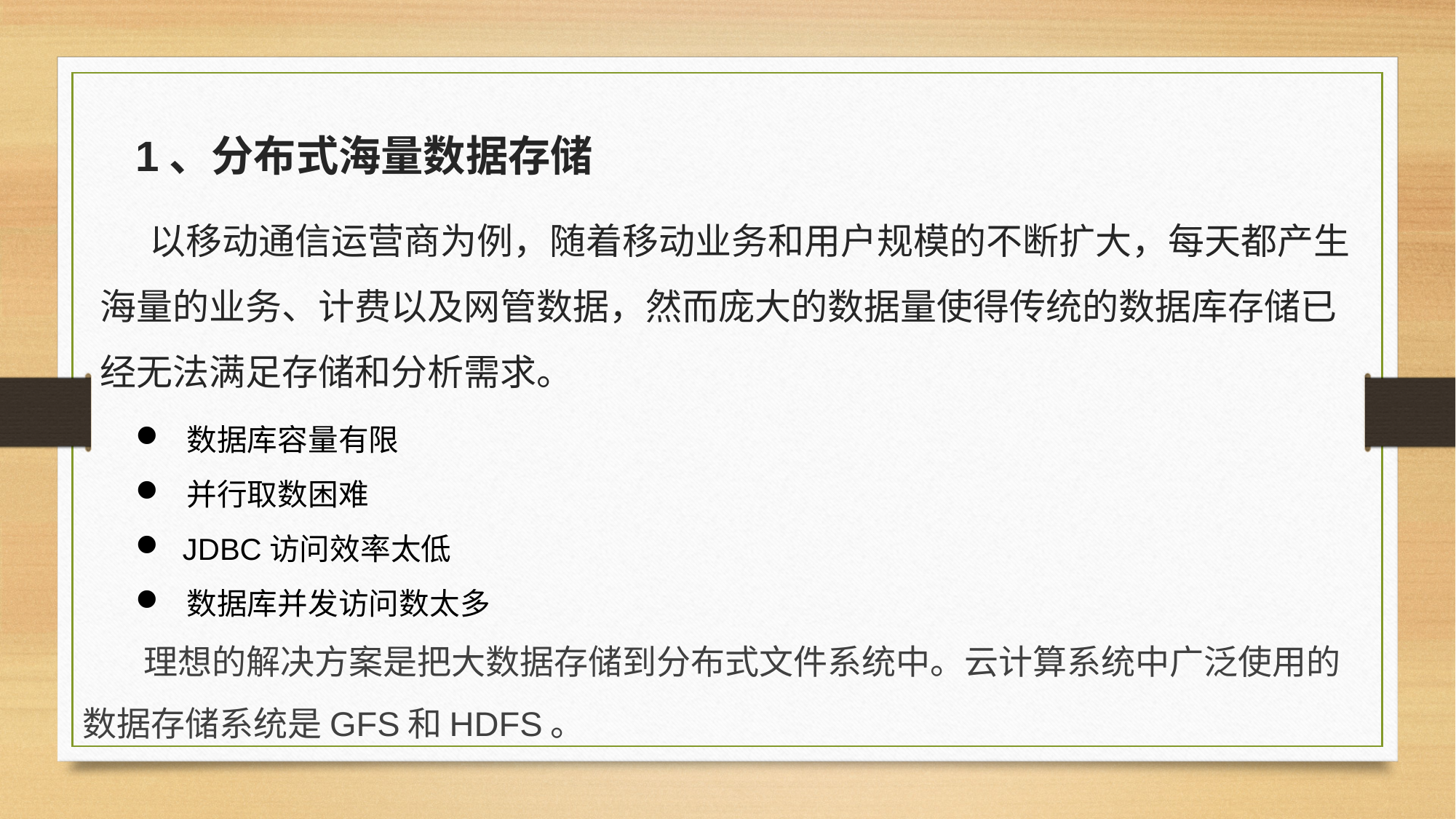

1、分布式海量数据存储
     以移动通信运营商为例，随着移动业务和用户规模的不断扩大，每天都产生海量的业务、计费以及网管数据，然而庞大的数据量使得传统的数据库存储已经无法满足存储和分析需求。
  数据库容量有限
  并行取数困难
  JDBC访问效率太低
  数据库并发访问数太多
       理想的解决方案是把大数据存储到分布式文件系统中。云计算系统中广泛使用的数据存储系统是GFS和HDFS。